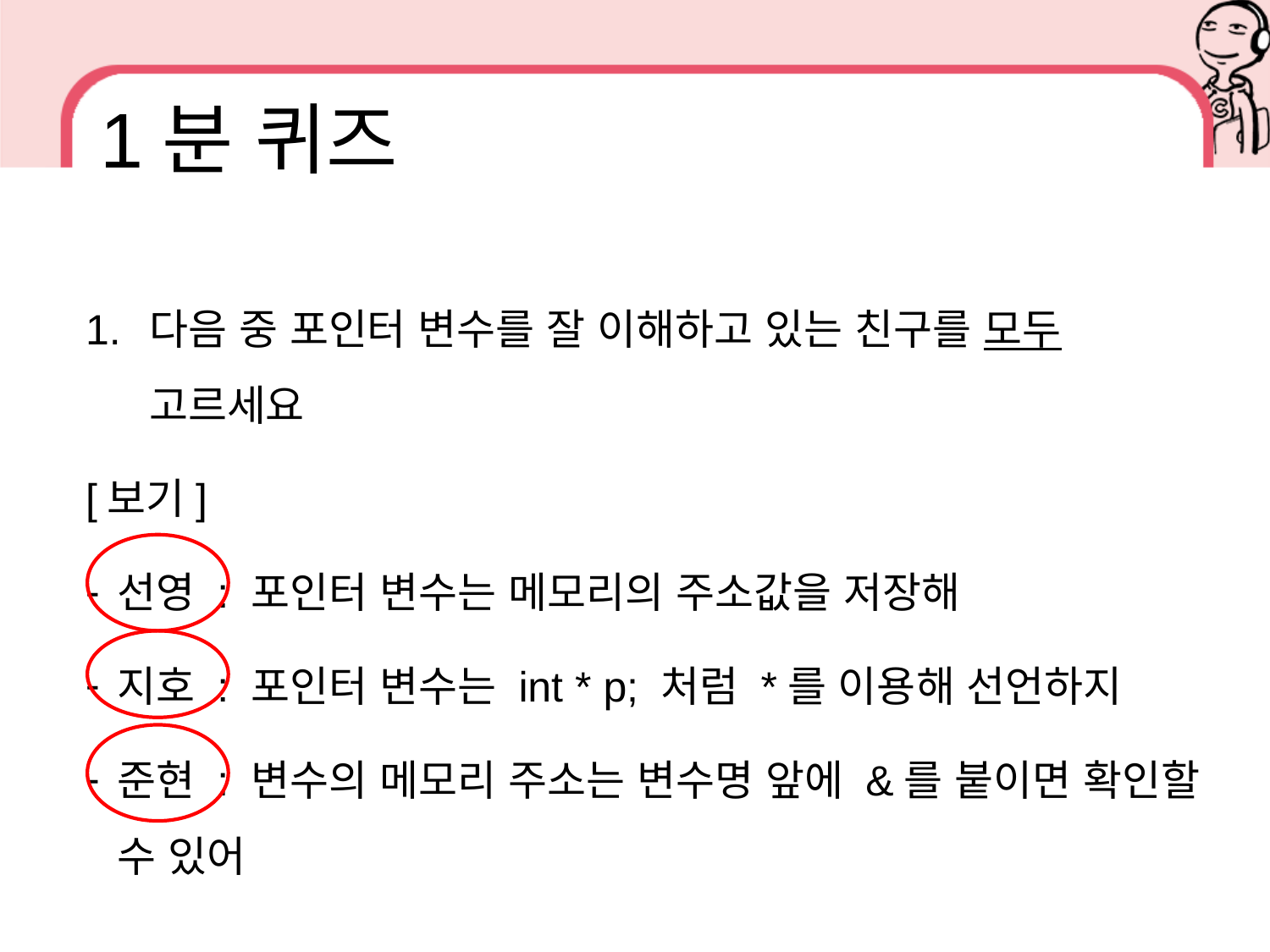

# 1분 퀴즈
다음 중 포인터 변수를 잘 이해하고 있는 친구를 모두 고르세요
[보기]
선영 : 포인터 변수는 메모리의 주소값을 저장해
지호 : 포인터 변수는 int * p; 처럼 *를 이용해 선언하지
준현 : 변수의 메모리 주소는 변수명 앞에 &를 붙이면 확인할 수 있어